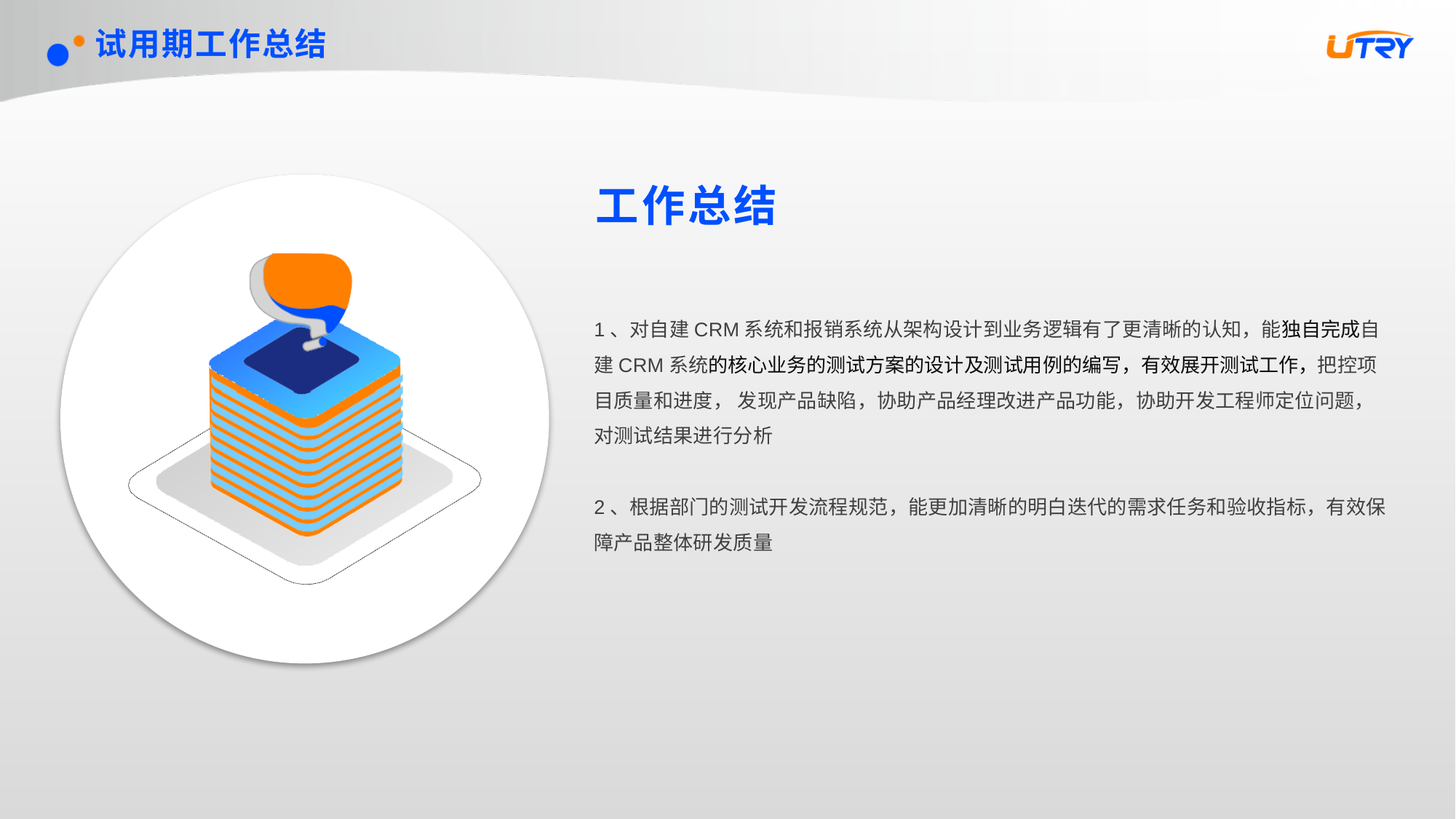

试用期工作总结

# 工作总结
1、对自建CRM系统和报销系统从架构设计到业务逻辑有了更清晰的认知，能独自完成自建CRM系统的核心业务的测试方案的设计及测试用例的编写，有效展开测试工作，把控项目质量和进度， 发现产品缺陷，协助产品经理改进产品功能，协助开发工程师定位问题，对测试结果进行分析

2、根据部门的测试开发流程规范，能更加清晰的明白迭代的需求任务和验收指标，有效保障产品整体研发质量